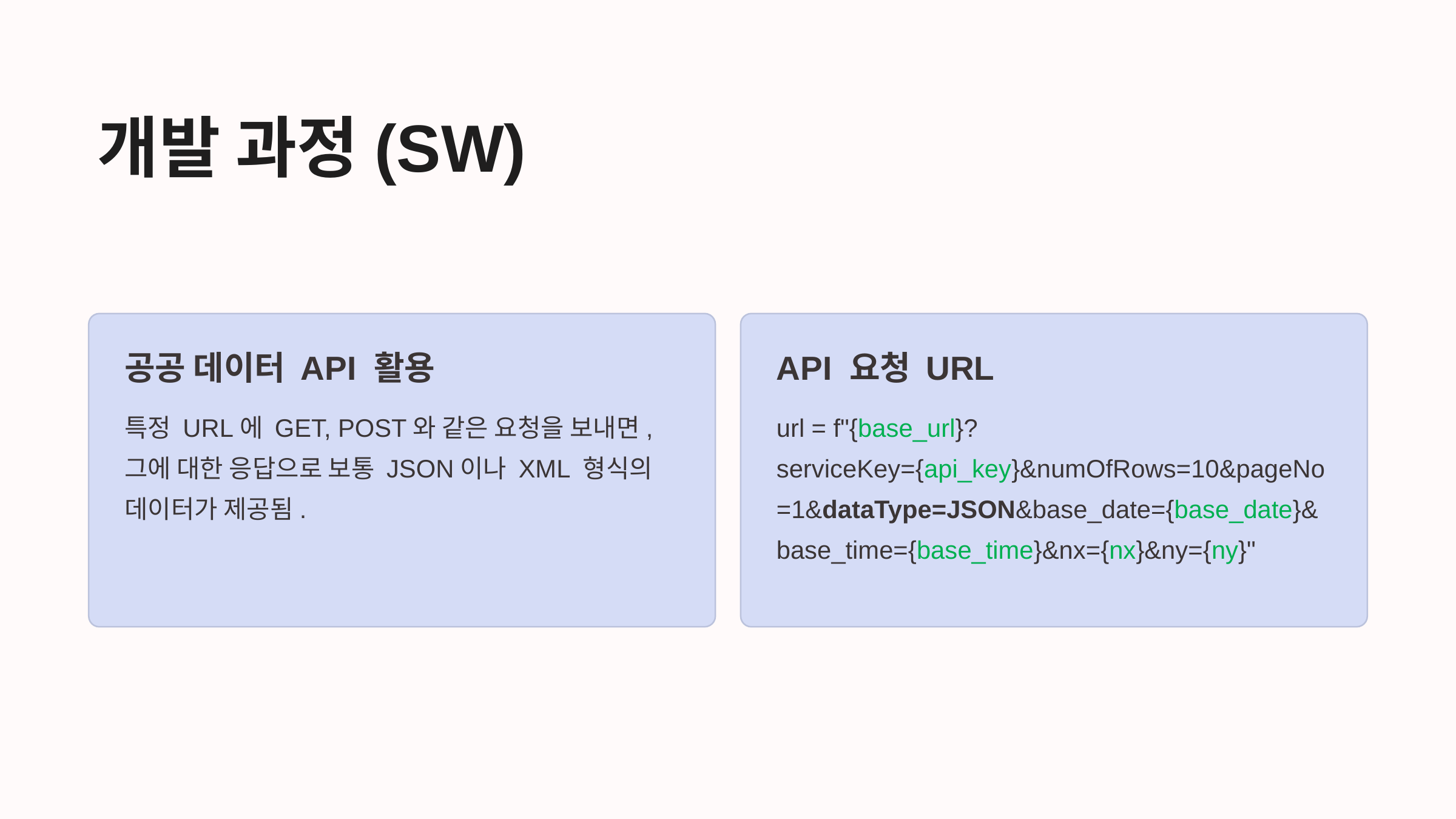

개발 과정(SW)

공공 데이터 API 활용
API 요청 URL
특정 URL에 GET, POST와 같은 요청을 보내면, 그에 대한 응답으로 보통 JSON이나 XML 형식의 데이터가 제공됨.
url = f"{base_url}?serviceKey={api_key}&numOfRows=10&pageNo=1&dataType=JSON&base_date={base_date}&base_time={base_time}&nx={nx}&ny={ny}"